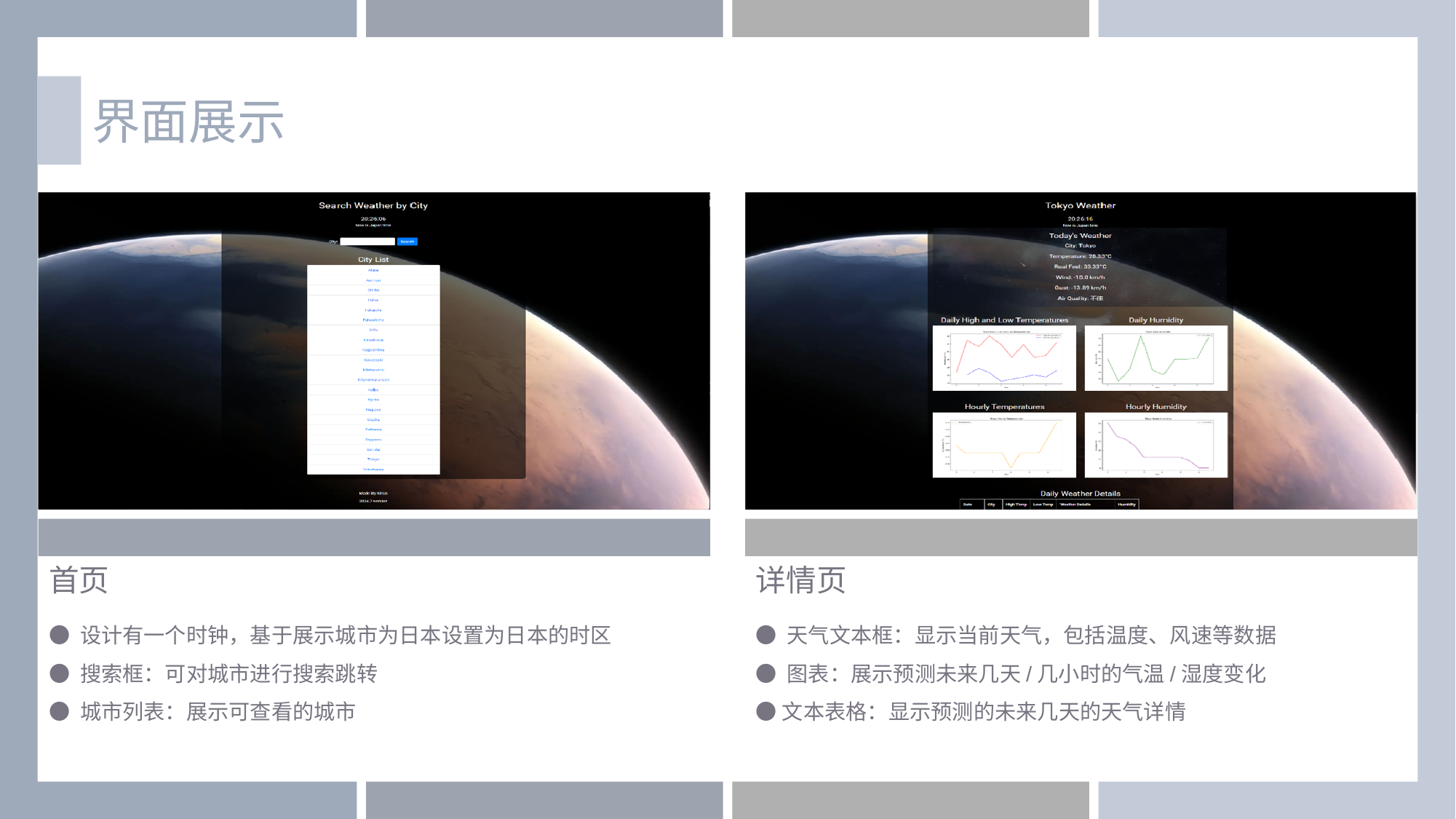

界面展示

首页
● 设计有一个时钟，基于展示城市为日本设置为日本的时区
● 搜索框：可对城市进行搜索跳转
● 城市列表：展示可查看的城市

详情页
● 天气文本框：显示当前天气，包括温度、风速等数据
● 图表：展示预测未来几天/几小时的气温/湿度变化
●文本表格：显示预测的未来几天的天气详情